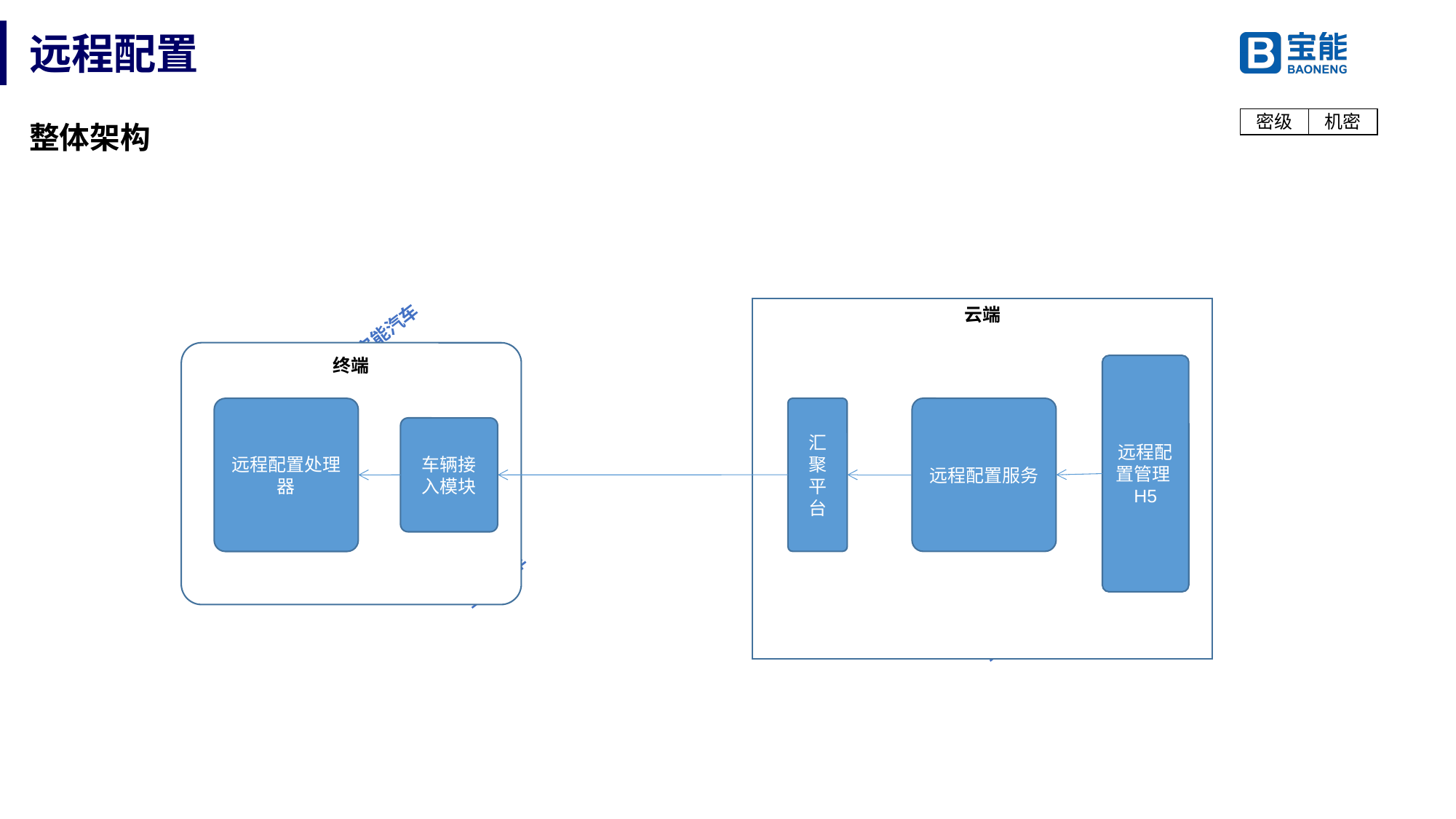

# 远程配置
整体架构
云端
终端
远程配置管理H5
汇聚平台
远程配置服务
远程配置处理器
车辆接入模块
5